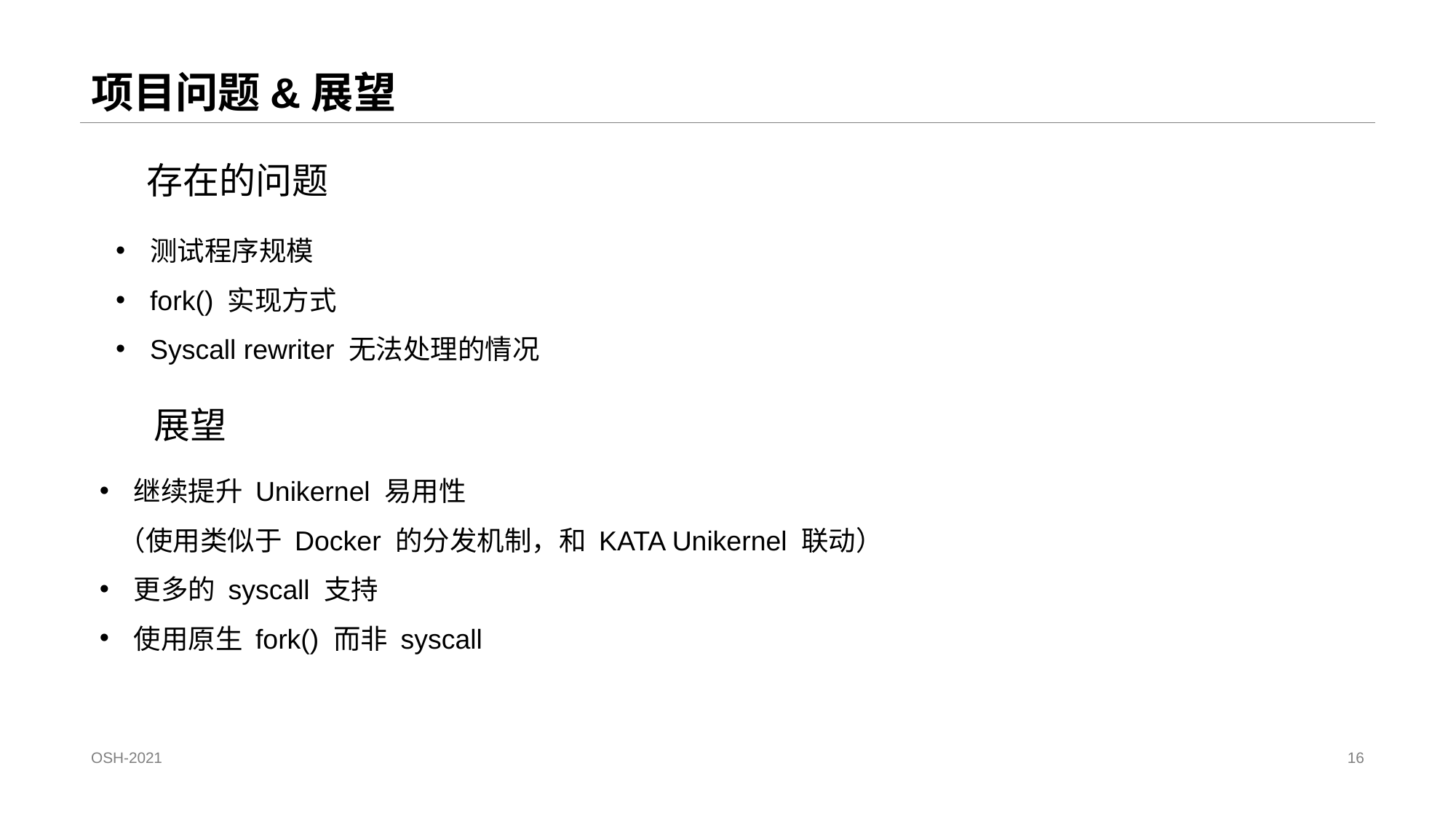

# 项目问题&展望
存在的问题
测试程序规模
fork() 实现方式
Syscall rewriter 无法处理的情况
展望
继续提升 Unikernel 易用性
  （使用类似于 Docker 的分发机制，和 KATA Unikernel 联动）
更多的 syscall 支持
使用原生 fork() 而非 syscall
OSH-2021
16